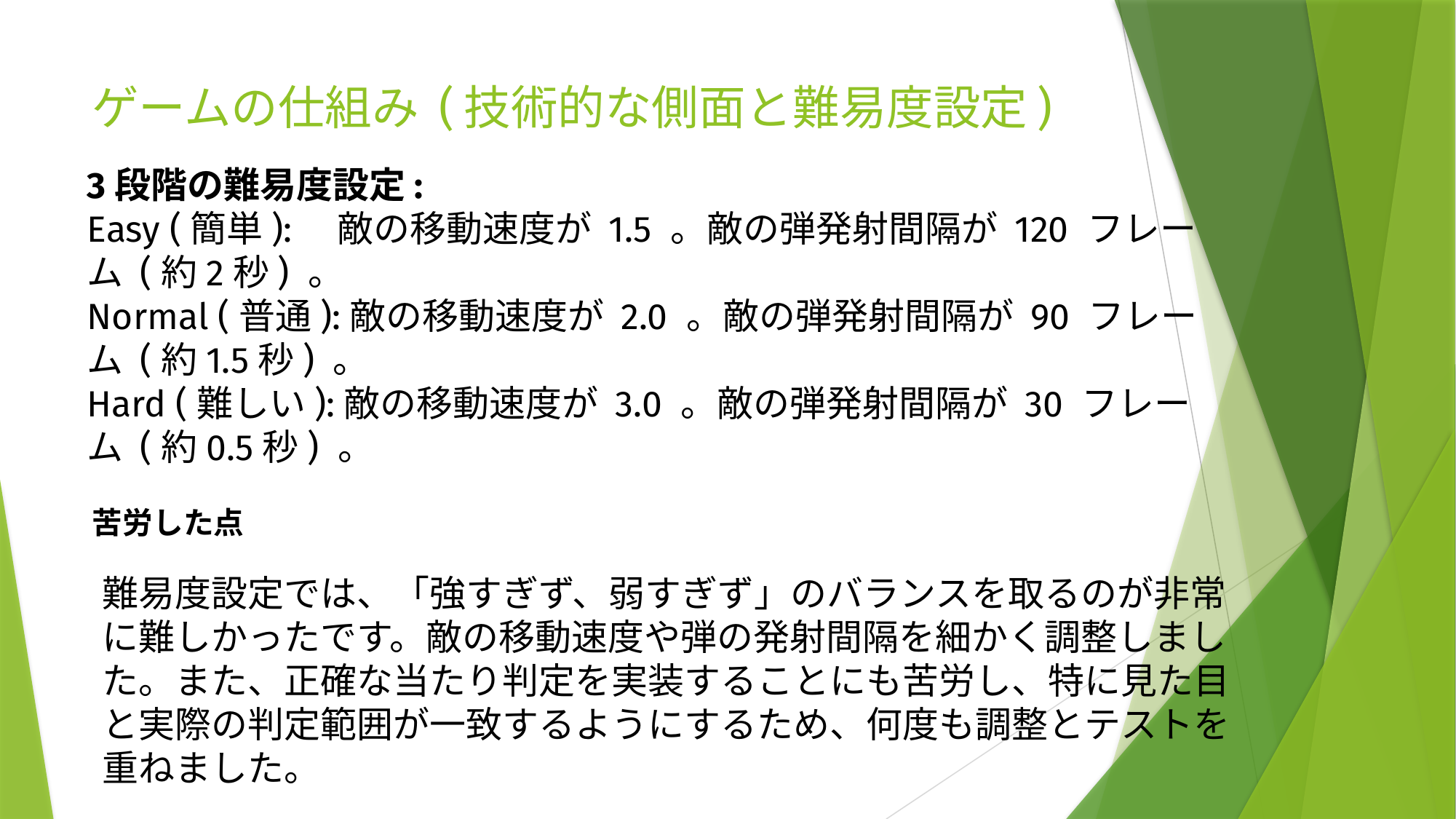

# ゲームの仕組み (技術的な側面と難易度設定)

3段階の難易度設定:
Easy (簡単):　敵の移動速度が 1.5 。敵の弾発射間隔が 120 フレーム (約2秒) 。
Normal (普通):敵の移動速度が 2.0 。敵の弾発射間隔が 90 フレーム (約1.5秒) 。
Hard (難しい):敵の移動速度が 3.0 。敵の弾発射間隔が 30 フレーム (約0.5秒) 。

苦労した点
難易度設定では、「強すぎず、弱すぎず」のバランスを取るのが非常に難しかったです。敵の移動速度や弾の発射間隔を細かく調整しました。また、正確な当たり判定を実装することにも苦労し、特に見た目と実際の判定範囲が一致するようにするため、何度も調整とテストを重ねました。